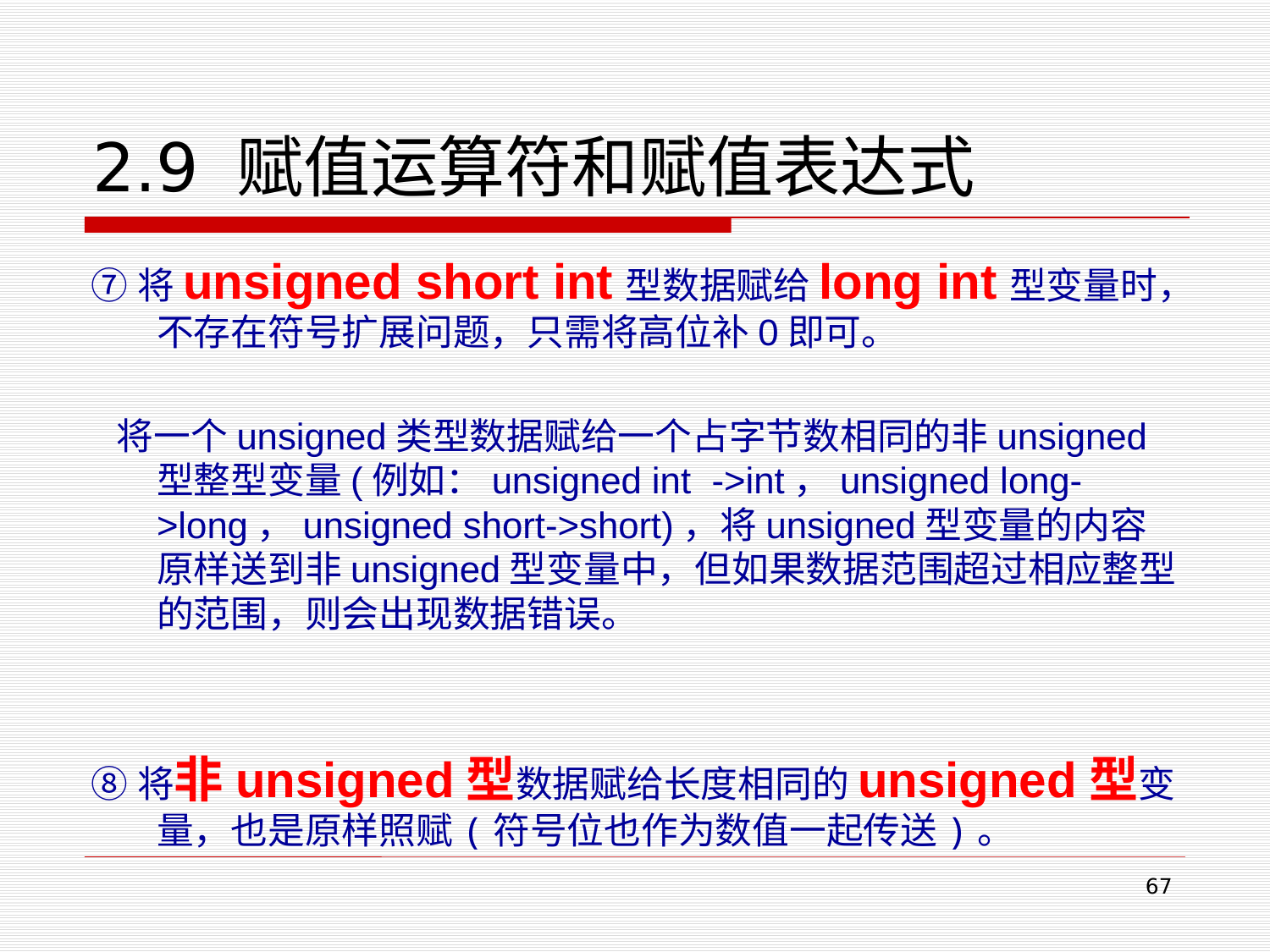

# 2.9 赋值运算符和赋值表达式
⑦将unsigned short int型数据赋给long int型变量时，不存在符号扩展问题，只需将高位补0即可。

  将一个unsigned类型数据赋给一个占字节数相同的非unsigned型整型变量(例如：unsigned int  ->int，unsigned long->long，unsigned short->short)，将unsigned型变量的内容原样送到非unsigned型变量中，但如果数据范围超过相应整型的范围，则会出现数据错误。

⑧将非unsigned型数据赋给长度相同的unsigned型变量，也是原样照赋(符号位也作为数值一起传送)。
67